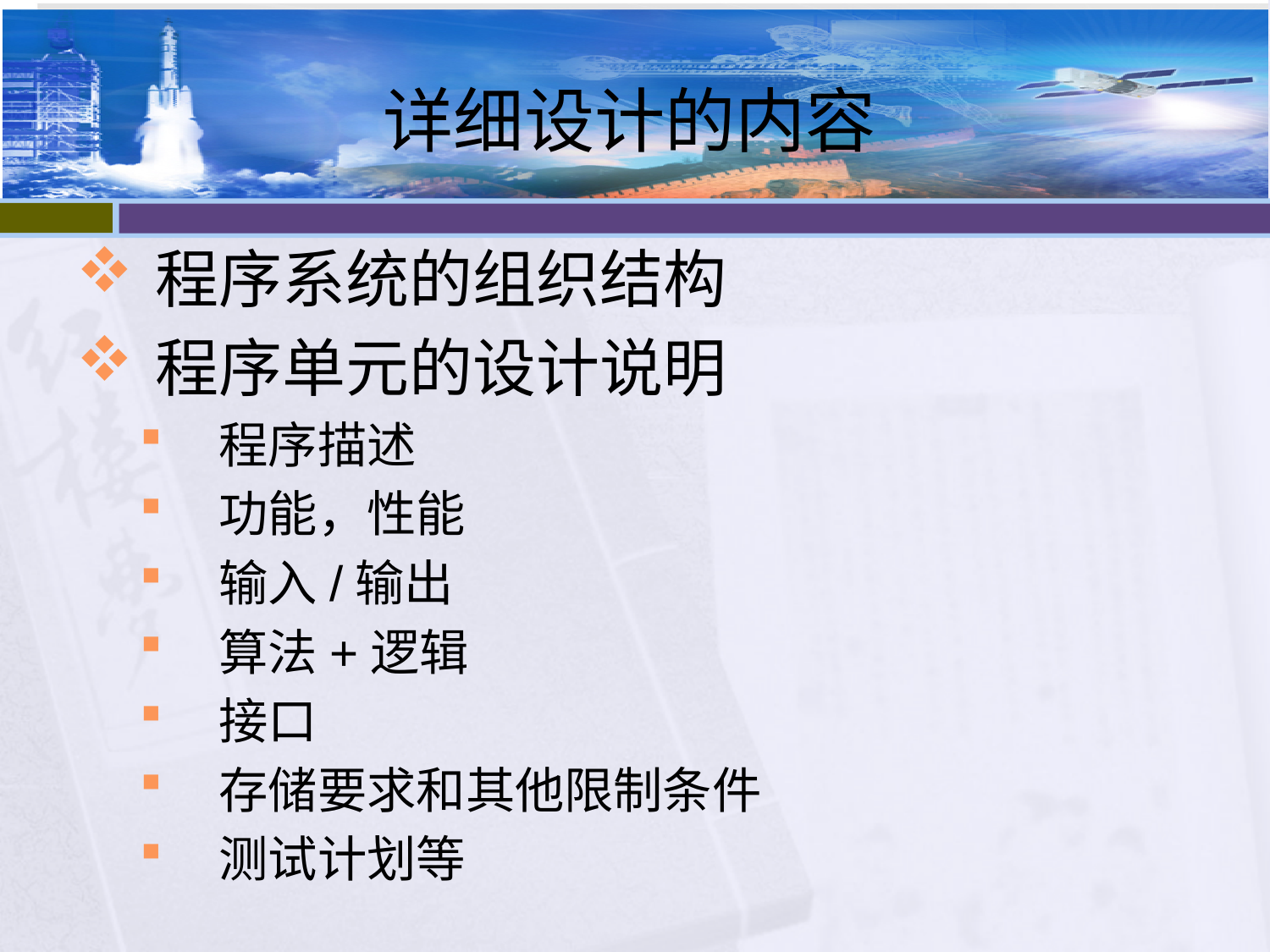

# 详细设计的内容

程序系统的组织结构
程序单元的设计说明
程序描述
功能，性能
输入/输出
算法+逻辑
接口
存储要求和其他限制条件
测试计划等